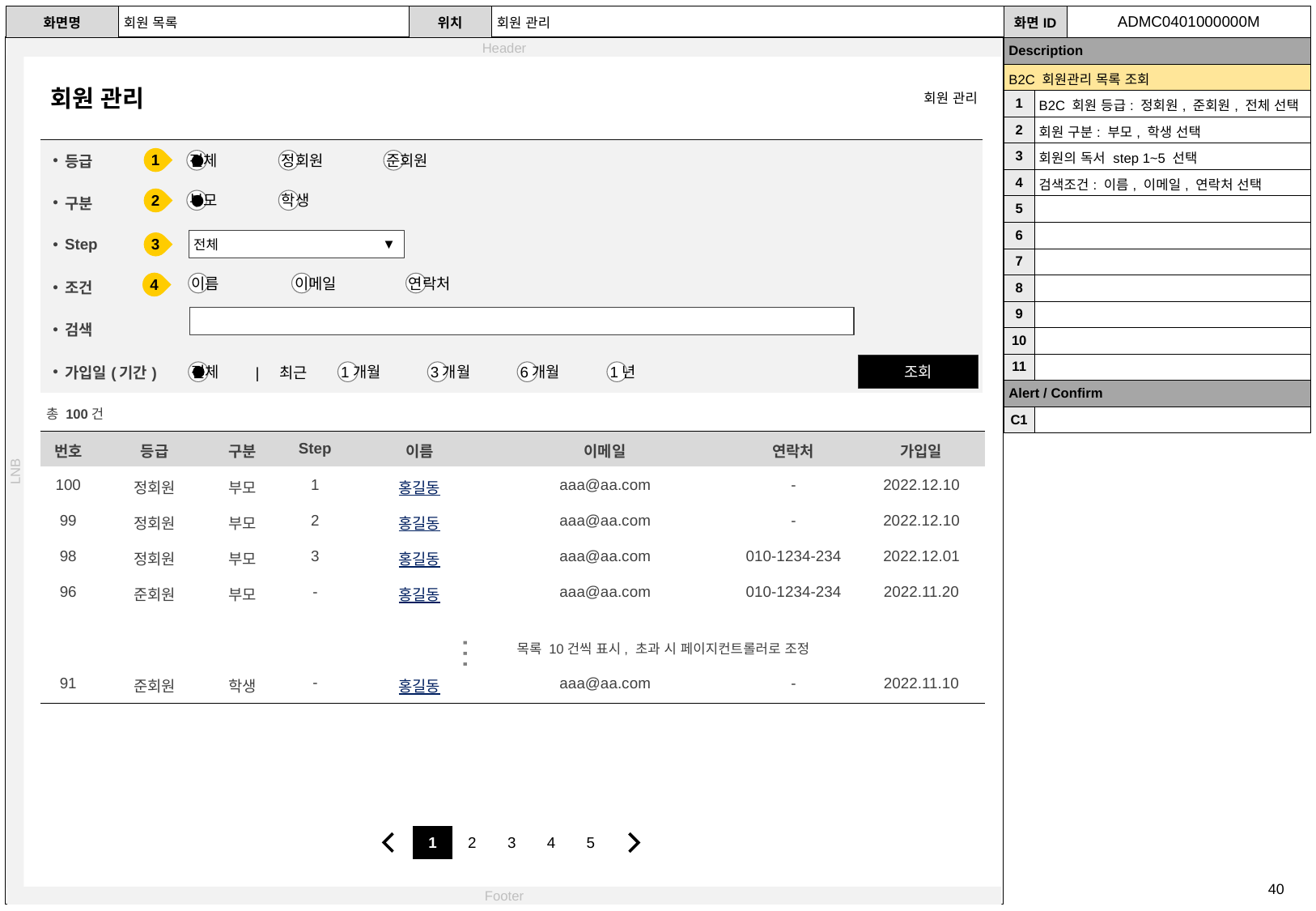

| 화면명 | 회원 목록 | 위치 | 회원 관리 | 화면ID | ADMC0401000000M |
| --- | --- | --- | --- | --- | --- |
| Description |  |
| --- | --- |
| B2C 회원관리 목록 조회 | 주요 로직, 특정 OS 전용 등… 특별히 기재해야 할 사항이 있는 경우 활용 (없으면 생략 가능) |
| 1 | B2C 회원 등급: 정회원, 준회원, 전체 선택 |
| 2 | 회원 구분: 부모, 학생 선택 |
| 3 | 회원의 독서 step 1~5 선택 |
| 4 | 검색조건: 이름, 이메일, 연락처 선택 |
| 5 |  |
| 6 |  |
| 7 |  |
| 8 |  |
| 9 |  |
| 10 |  |
| 11 |  |
| Alert / Confirm |  |
| C1 |  |
회원 관리
회원 관리
| 등급 |  |
| --- | --- |
| 구분 |  |
| Step |  |
| 조건 |  |
| 검색 |  |
| 가입일(기간) | | 최근 |
1

전체

정회원
준회원
2

부모

학생
3

전체
▼
4

이름
이메일
연락처

조회
전체

1개월
3개월
6개월
1년
총 100건
| 번호 | 등급 | 구분 | Step | 이름 | 이메일 | 연락처 | 가입일 |
| --- | --- | --- | --- | --- | --- | --- | --- |
| 100 | 정회원 | 부모 | 1 | 홍길동 | aaa@aa.com | - | 2022.12.10 |
| 99 | 정회원 | 부모 | 2 | 홍길동 | aaa@aa.com | - | 2022.12.10 |
| 98 | 정회원 | 부모 | 3 | 홍길동 | aaa@aa.com | 010-1234-234 | 2022.12.01 |
| 96 | 준회원 | 부모 | - | 홍길동 | aaa@aa.com | 010-1234-234 | 2022.11.20 |
|  |  |  |  |  |  |  |  |
| 91 | 준회원 | 학생 | - | 홍길동 | aaa@aa.com | - | 2022.11.10 |
…
목록 10건씩 표시, 초과 시 페이지컨트롤러로 조정
| 1 | 2 | 3 | 4 | 5 |
| --- | --- | --- | --- | --- |